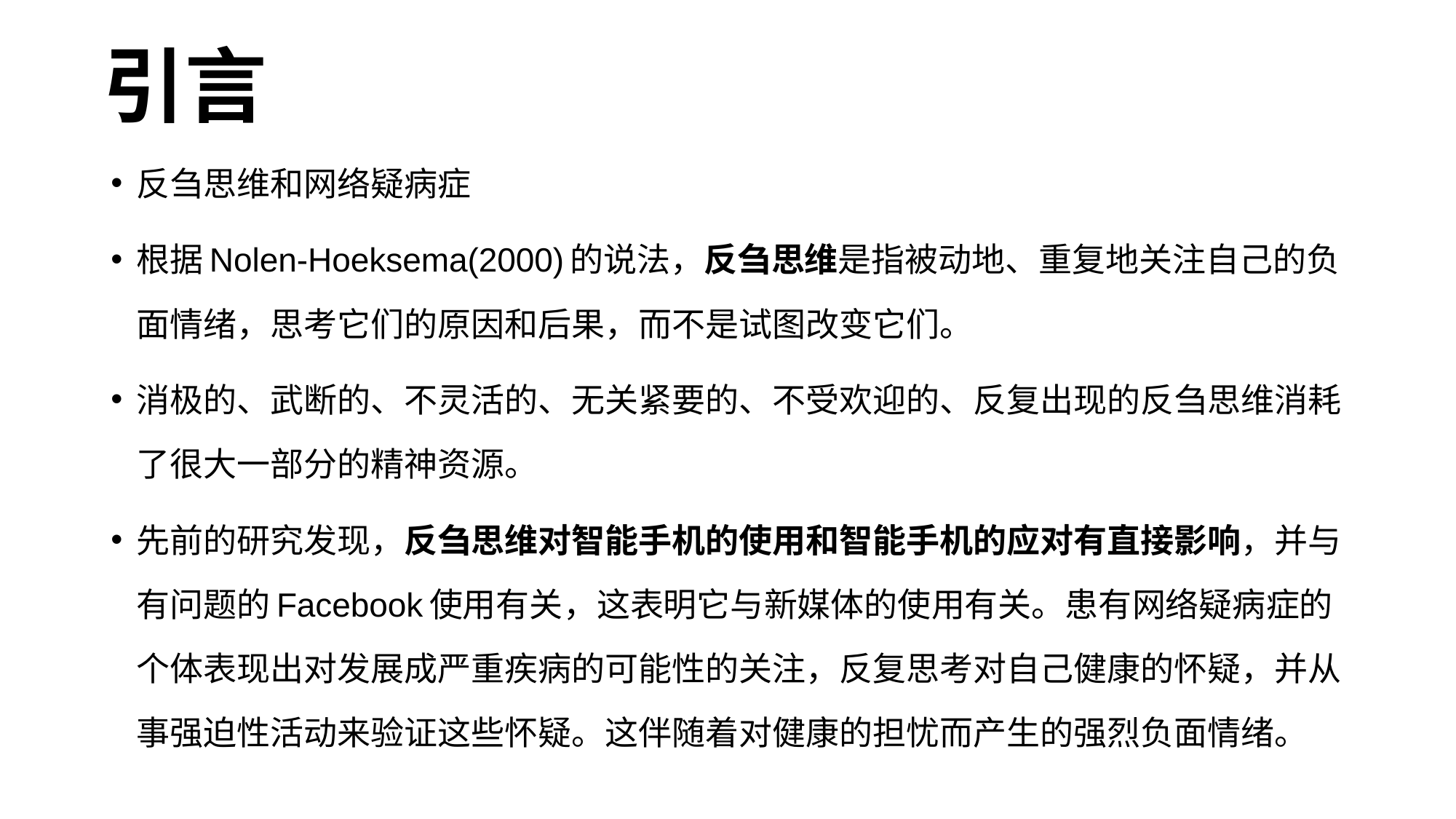

# 引言
反刍思维和网络疑病症
根据Nolen-Hoeksema(2000)的说法，反刍思维是指被动地、重复地关注自己的负面情绪，思考它们的原因和后果，而不是试图改变它们。
消极的、武断的、不灵活的、无关紧要的、不受欢迎的、反复出现的反刍思维消耗了很大一部分的精神资源。
先前的研究发现，反刍思维对智能手机的使用和智能手机的应对有直接影响，并与有问题的Facebook使用有关，这表明它与新媒体的使用有关。患有网络疑病症的个体表现出对发展成严重疾病的可能性的关注，反复思考对自己健康的怀疑，并从事强迫性活动来验证这些怀疑。这伴随着对健康的担忧而产生的强烈负面情绪。